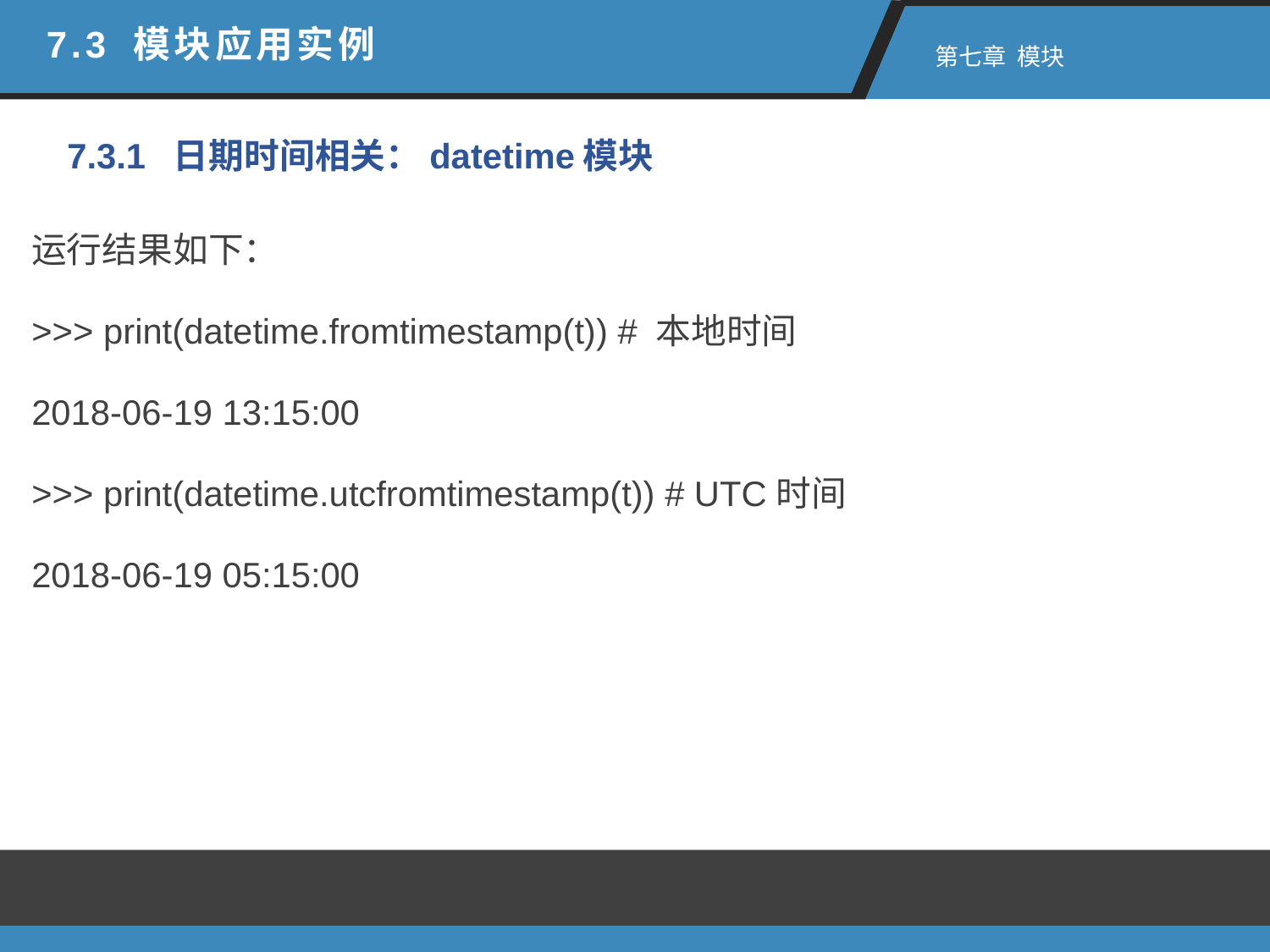

7.3 模块应用实例
  第七章  模块
7.3.1  日期时间相关：datetime模块
运行结果如下：
>>> print(datetime.fromtimestamp(t)) # 本地时间
2018-06-19 13:15:00
>>> print(datetime.utcfromtimestamp(t)) # UTC时间
2018-06-19 05:15:00